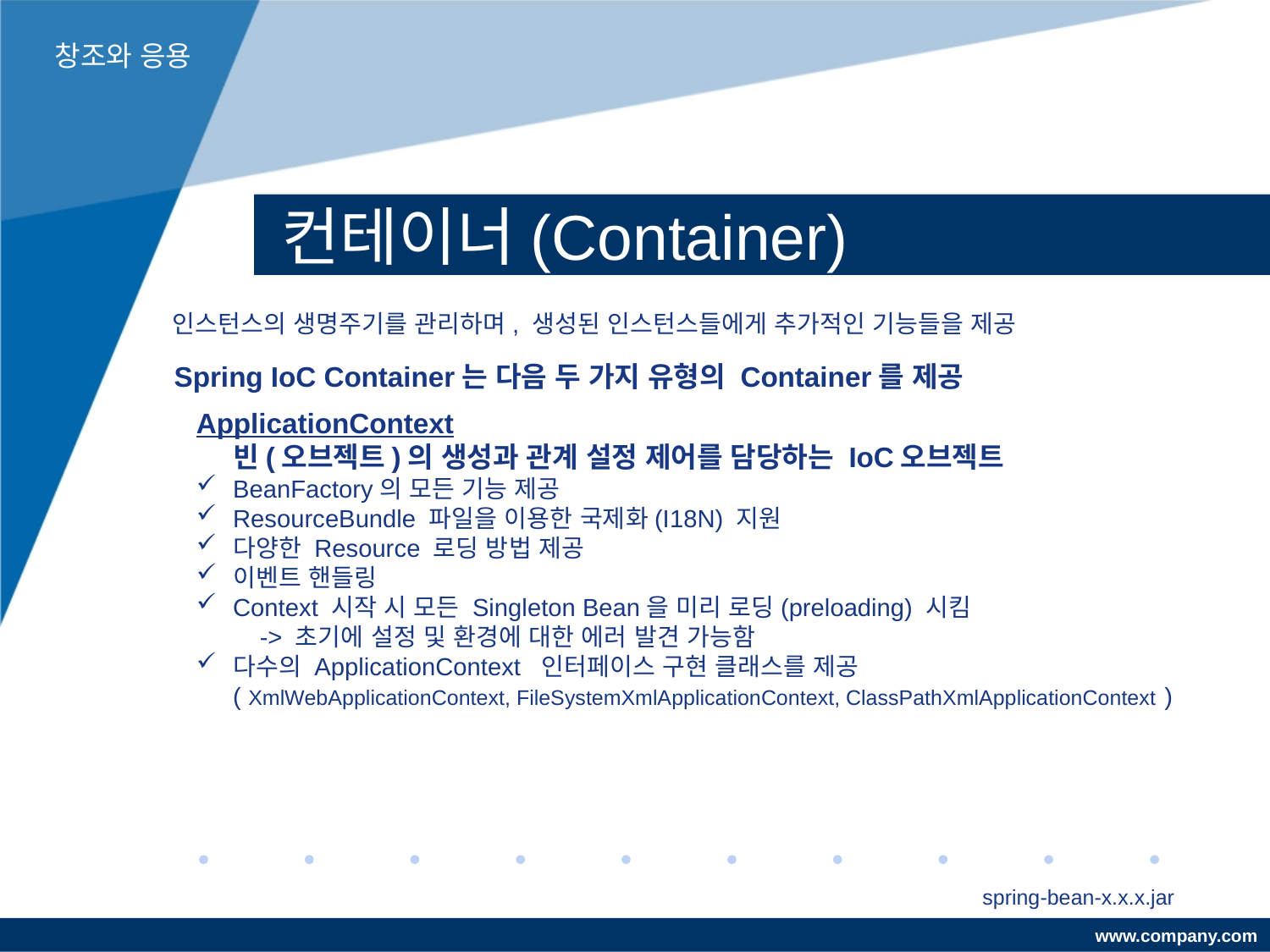

창조와 응용

# 컨테이너(Container)
인스턴스의 생명주기를 관리하며, 생성된 인스턴스들에게 추가적인 기능들을 제공
Spring IoC Container는 다음 두 가지 유형의 Container를 제공
ApplicationContext
빈(오브젝트)의 생성과 관계 설정 제어를 담당하는 IoC오브젝트
BeanFactory의 모든 기능 제공
ResourceBundle 파일을 이용한 국제화(I18N) 지원
다양한 Resource 로딩 방법 제공
이벤트 핸들링
Context 시작 시 모든 Singleton Bean을 미리 로딩(preloading) 시킴
   -> 초기에 설정 및 환경에 대한 에러 발견 가능함
다수의 ApplicationContext  인터페이스 구현 클래스를 제공
( XmlWebApplicationContext, FileSystemXmlApplicationContext, ClassPathXmlApplicationContext )
spring-bean-x.x.x.jar